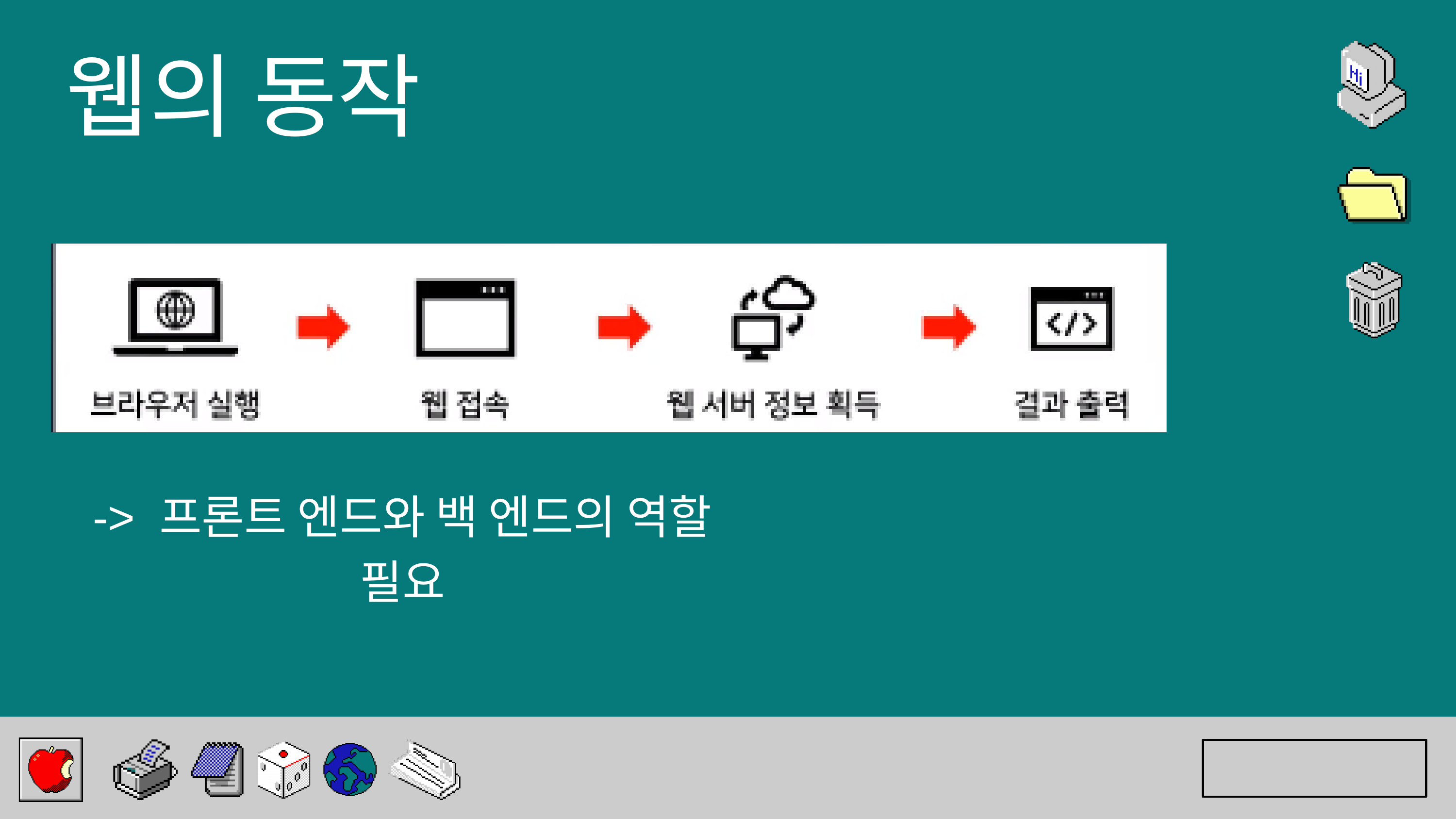

웹의 동작

-> 프론트 엔드와 백 엔드의 역할 필요

Back to Agenda Page